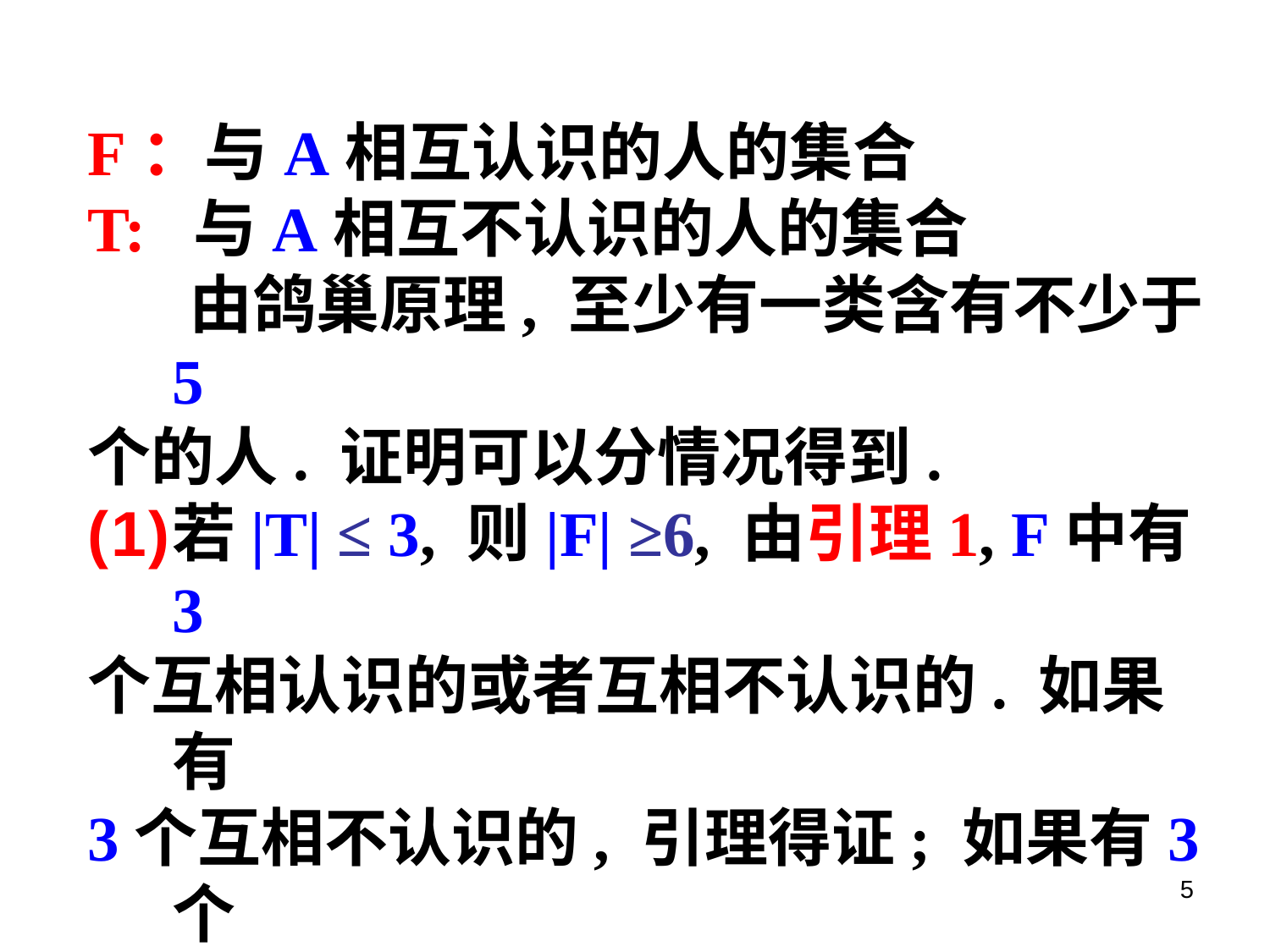

F：与A相互认识的人的集合
T:  与A相互不认识的人的集合
      由鸽巢原理, 至少有一类含有不少于5
个的人. 证明可以分情况得到.
若|T| ≤ 3, 则|F| ≥6, 由引理1, F中有3
个互相认识的或者互相不认识的. 如果有
3个互相不认识的, 引理得证; 如果有3个
互相认识的, 再加上A就是4个互相认识
的, 引理成立.

5